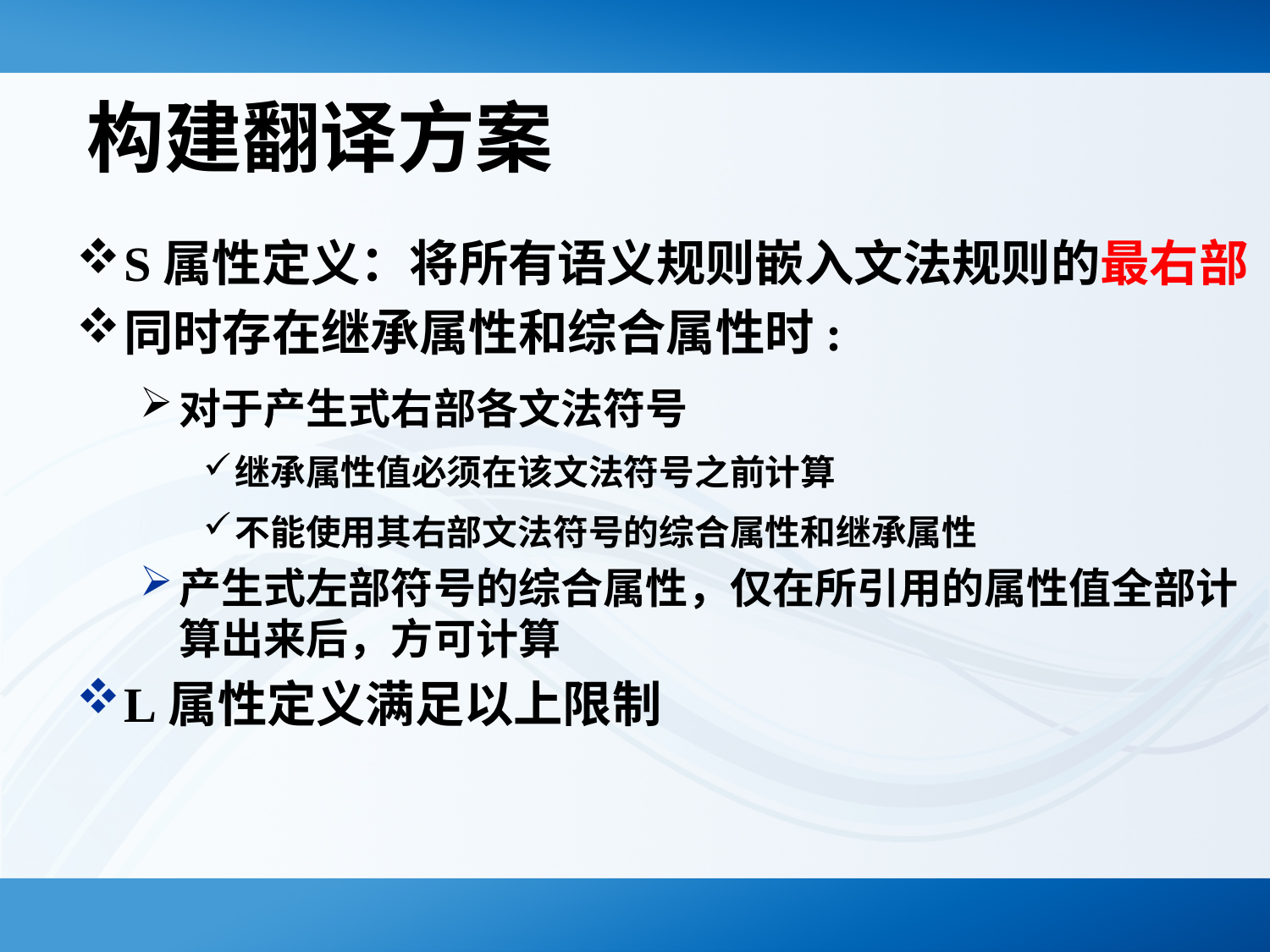

# 构建翻译方案
S属性定义：将所有语义规则嵌入文法规则的最右部
同时存在继承属性和综合属性时:
对于产生式右部各文法符号
继承属性值必须在该文法符号之前计算
不能使用其右部文法符号的综合属性和继承属性
产生式左部符号的综合属性，仅在所引用的属性值全部计算出来后，方可计算
L属性定义满足以上限制